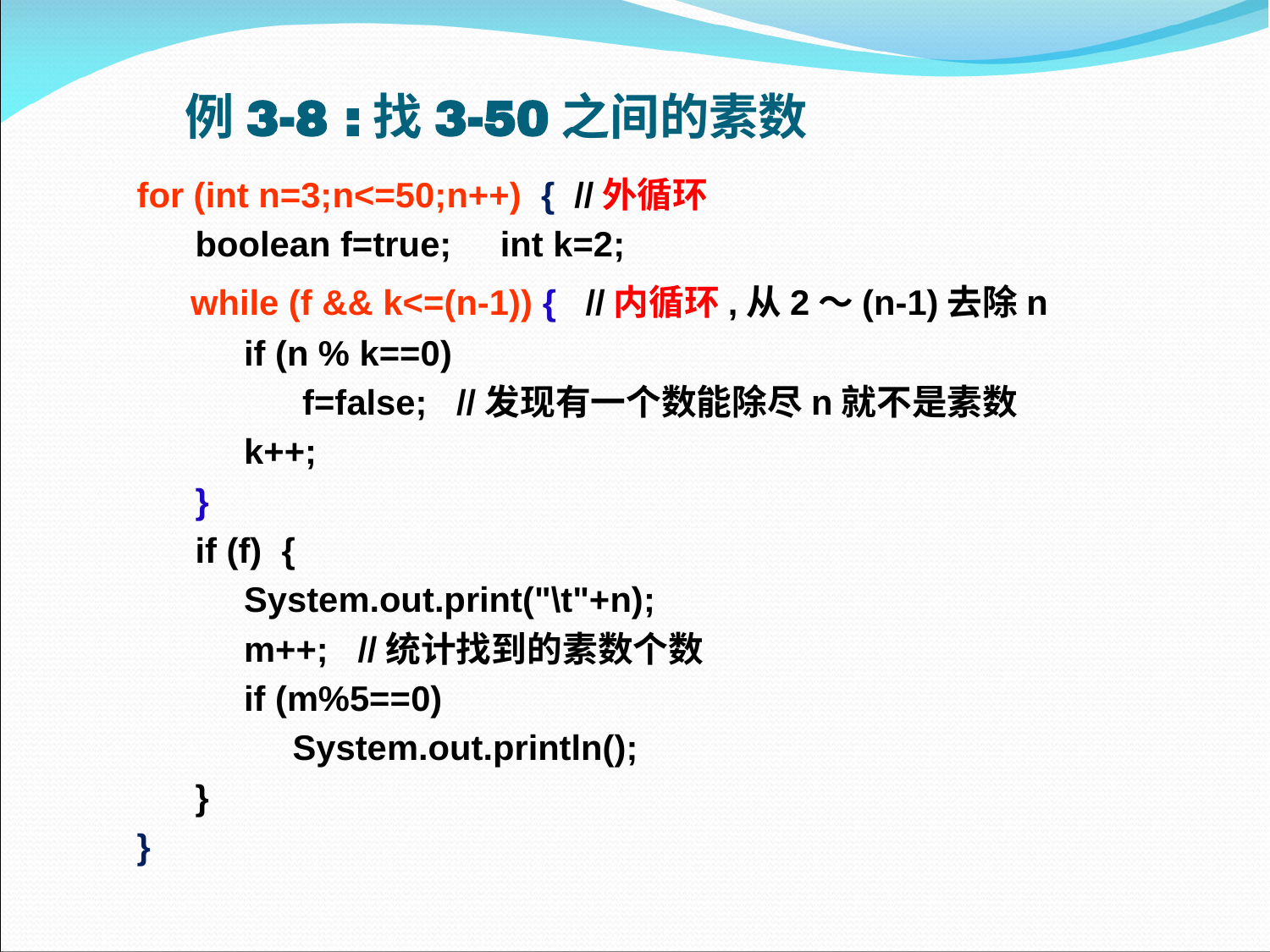

# 例3-8 :找3-50之间的素数
   for (int n=3;n<=50;n++)  {  //外循环
         boolean f=true;     int k=2;
       while (f && k<=(n-1)) {   //内循环,从2～(n-1)去除n
              if (n % k==0)
                    f=false;   //发现有一个数能除尽n就不是素数
              k++;
         }
         if (f)  {
              System.out.print("\t"+n);
              m++;   //统计找到的素数个数
              if (m%5==0)
                   System.out.println();
         }
   }